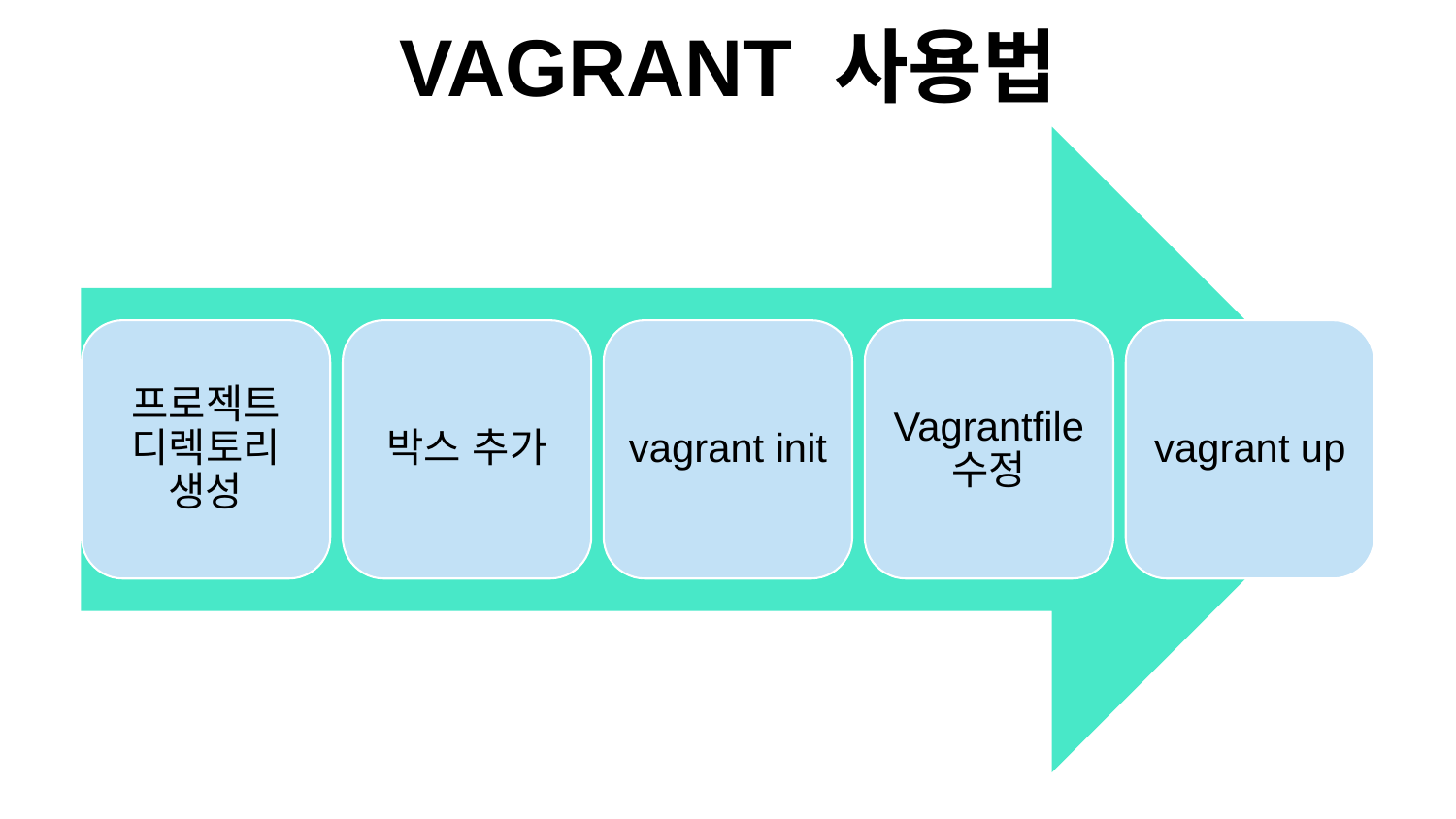

# VAGRANT 사용법

프로젝트 디렉토리 생성
박스 추가
vagrant init
Vagrantfile 수정
vagrant up